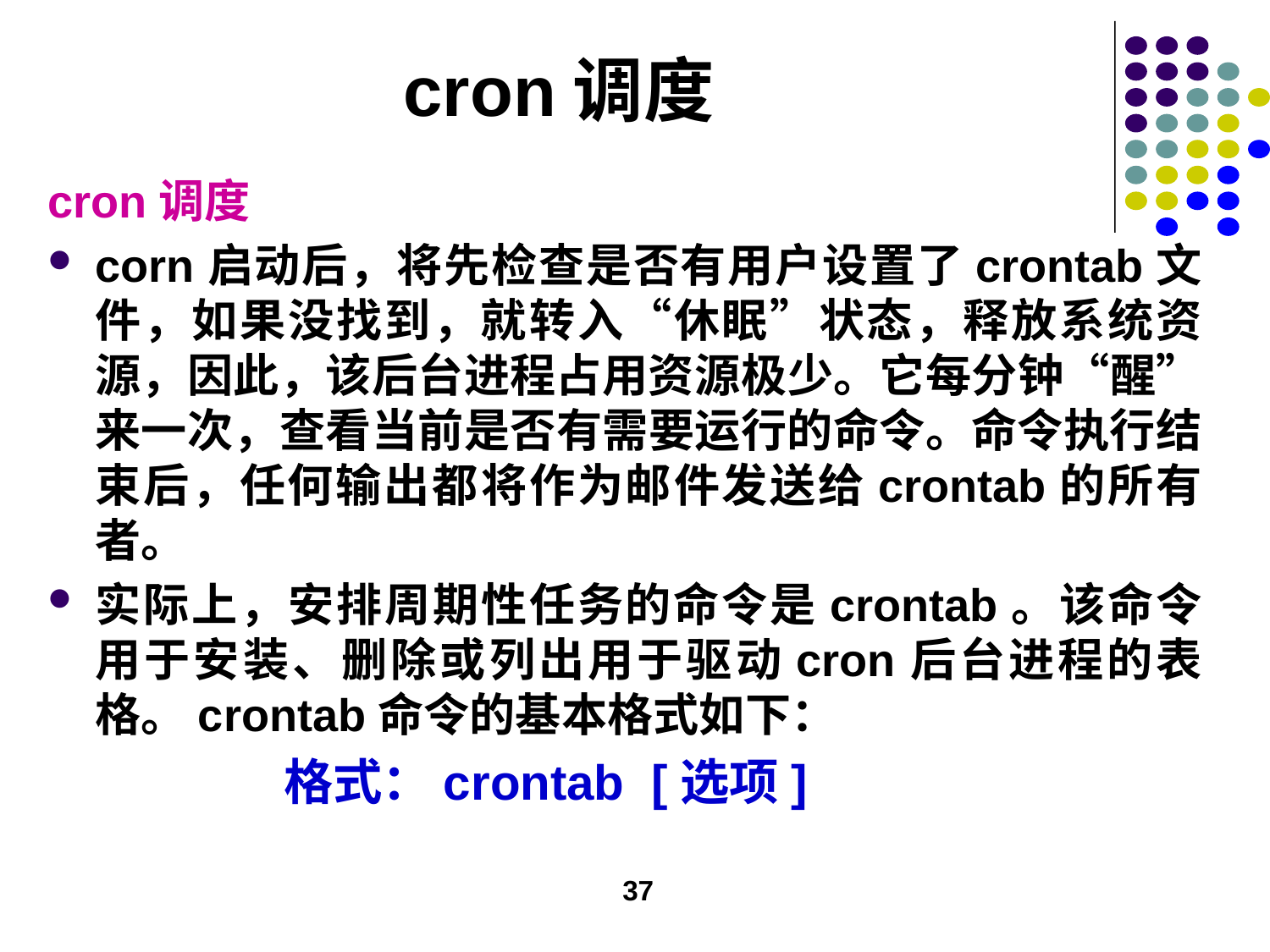

cron调度
cron调度
corn启动后，将先检查是否有用户设置了crontab文件，如果没找到，就转入“休眠”状态，释放系统资源，因此，该后台进程占用资源极少。它每分钟“醒”来一次，查看当前是否有需要运行的命令。命令执行结束后，任何输出都将作为邮件发送给crontab的所有者。
实际上，安排周期性任务的命令是crontab。该命令用于安装、删除或列出用于驱动cron后台进程的表格。crontab命令的基本格式如下：
                    格式：crontab  [选项]

37